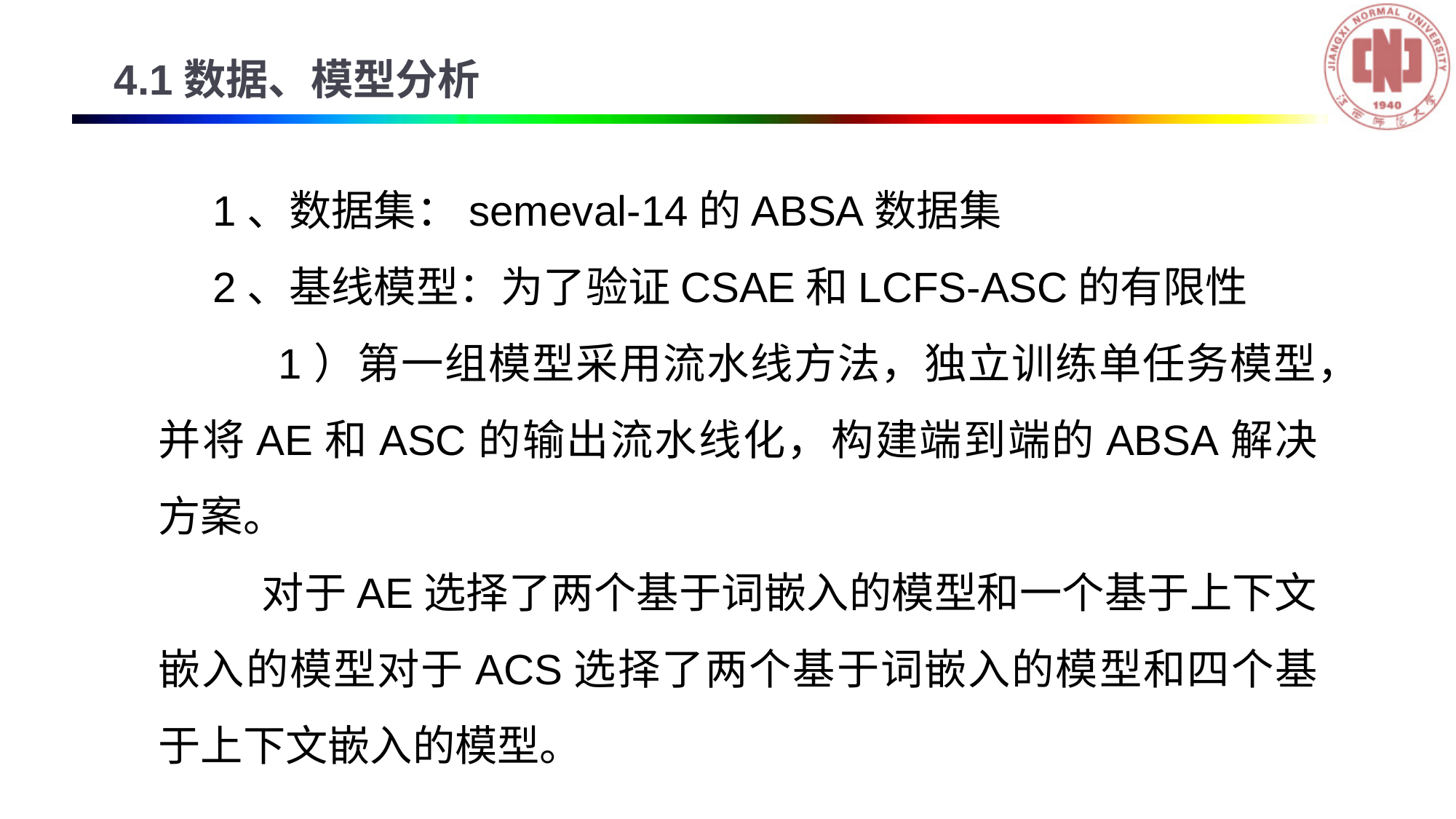

4.1数据、模型分析
	1、数据集：semeval-14的ABSA数据集
2、基线模型：为了验证CSAE和LCFS-ASC的有限性
     1）第一组模型采用流水线方法，独立训练单任务模型，并将AE和ASC的输出流水线化，构建端到端的ABSA解决方案。
    对于AE选择了两个基于词嵌入的模型和一个基于上下文嵌入的模型对于ACS选择了两个基于词嵌入的模型和四个基于上下文嵌入的模型。

15